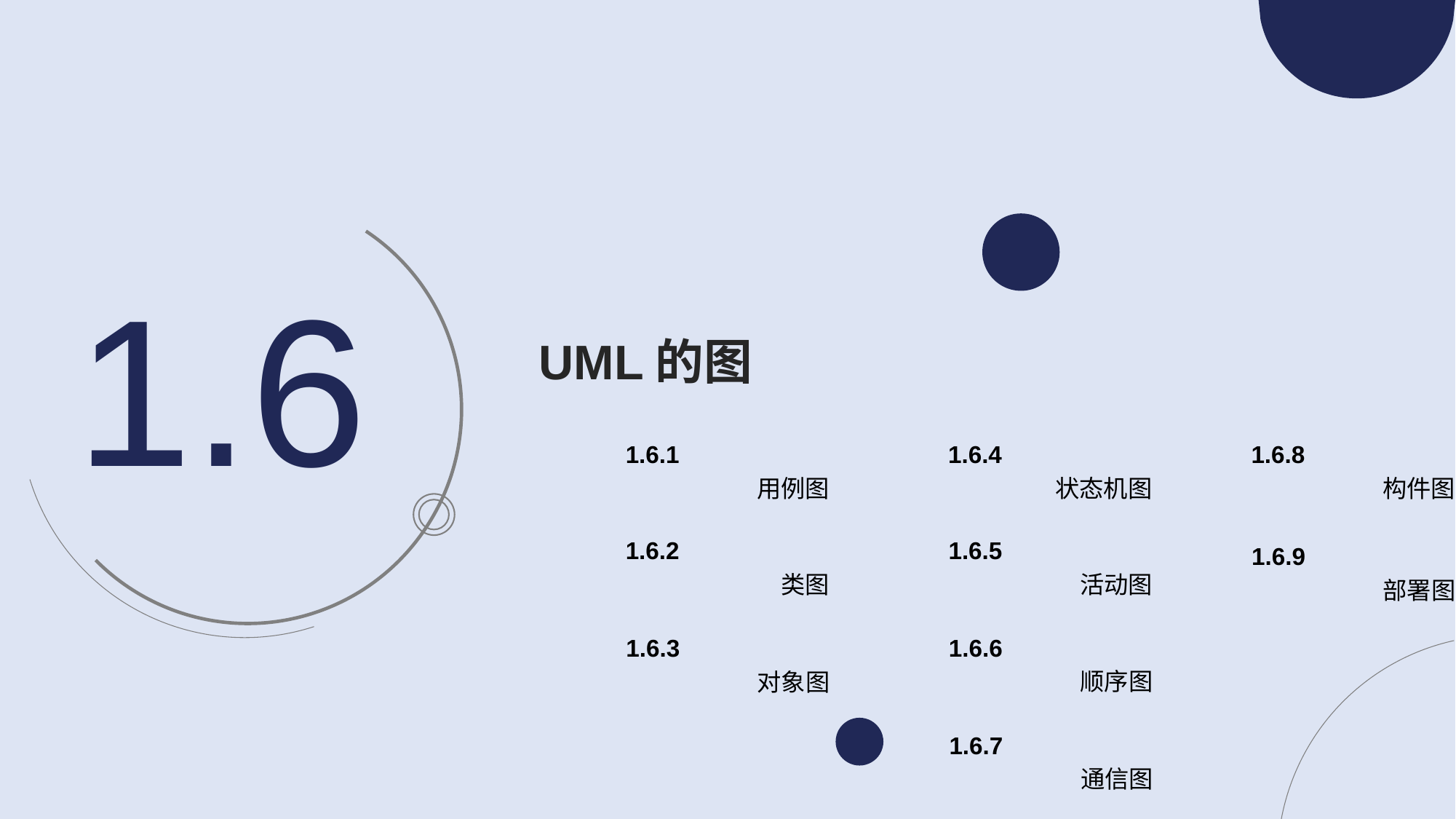

1.6
UML的图
1.6.1
用例图
1.6.4
状态机图
1.6.8
构件图

1.6.2
类图
1.6.5
活动图
1.6.9
部署图
1.6.6
顺序图
1.6.3
对象图

1.6.7
通信图